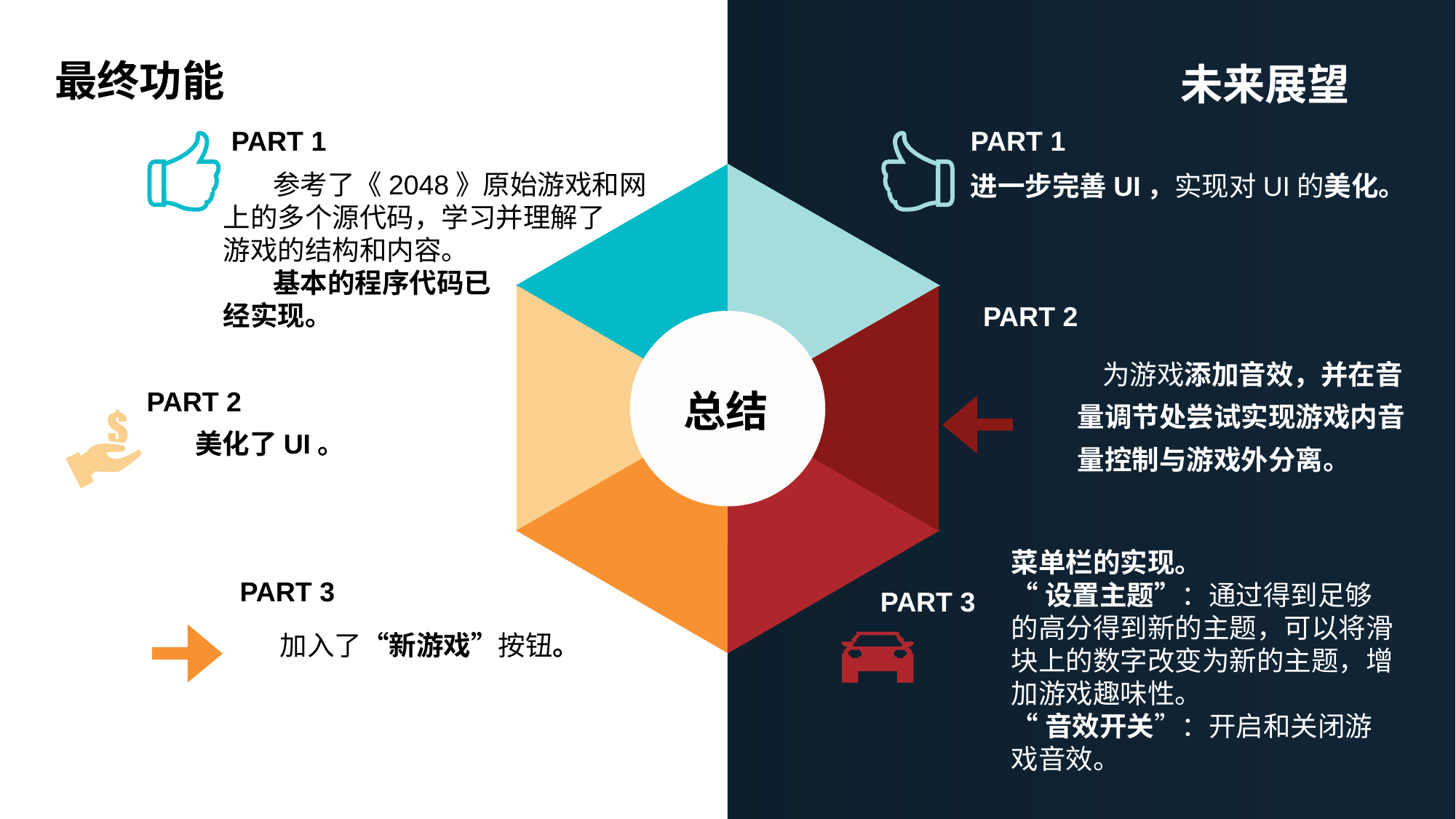

最终功能
未来展望
PART 1
PART 1

进一步完善UI，实现对UI的美化。

       参考了《2048》原始游戏和网上的多个源代码，学习并理解了
游戏的结构和内容。
       基本的程序代码已
经实现。

PART 2

   为游戏添加音效，并在音量调节处尝试实现游戏内音量控制与游戏外分离。
总结
PART 2

      美化了UI。
菜单栏的实现。
“设置主题”：通过得到足够的高分得到新的主题，可以将滑块上的数字改变为新的主题，增加游戏趣味性。
“音效开关”：开启和关闭游戏音效。
PART 3
PART 3
      加入了“新游戏”按钮。